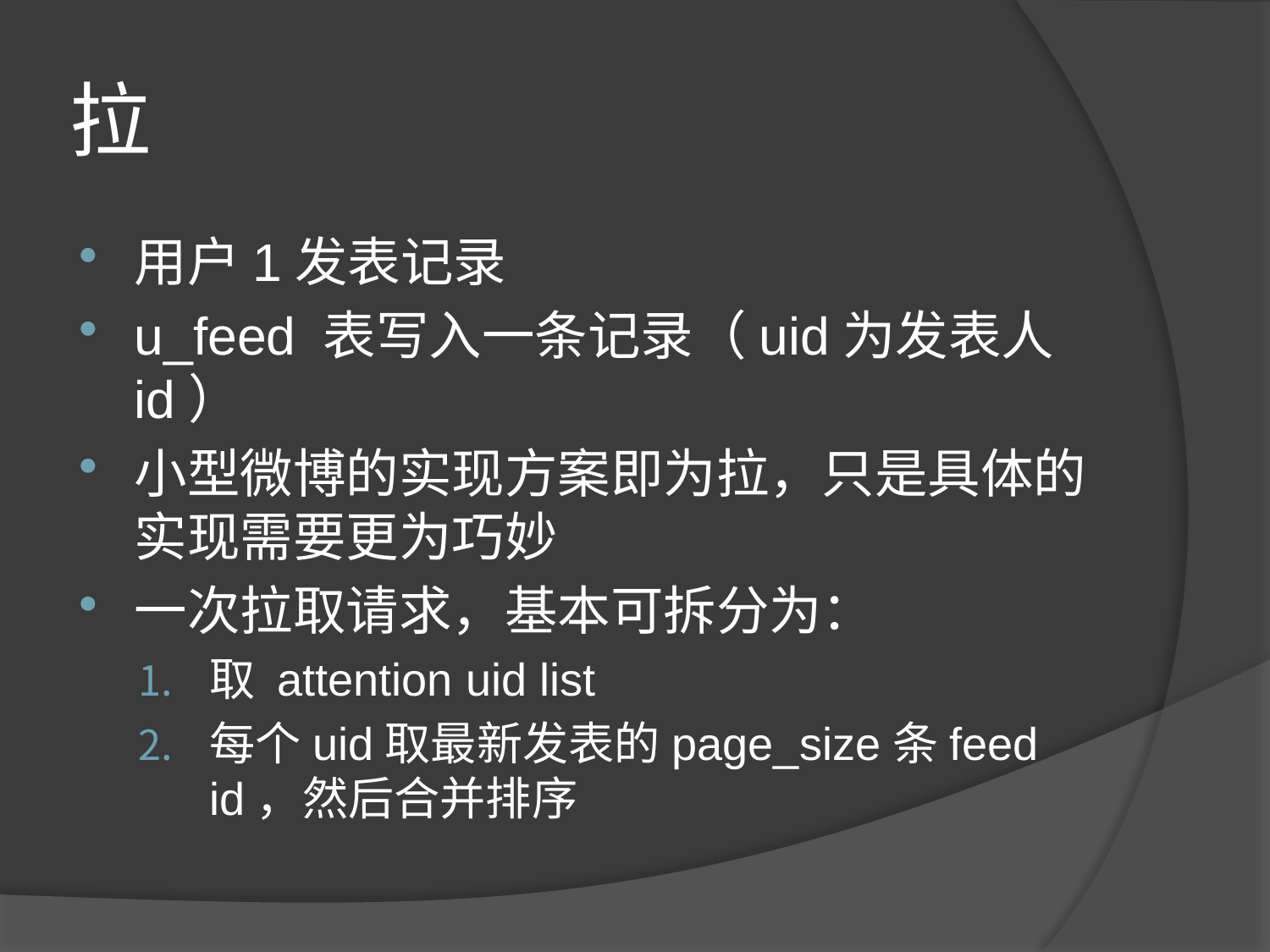

# 拉
用户1发表记录
u_feed 表写入一条记录（uid为发表人id）
小型微博的实现方案即为拉，只是具体的实现需要更为巧妙
一次拉取请求，基本可拆分为：
取 attention uid list
每个uid取最新发表的page_size条feed id，然后合并排序